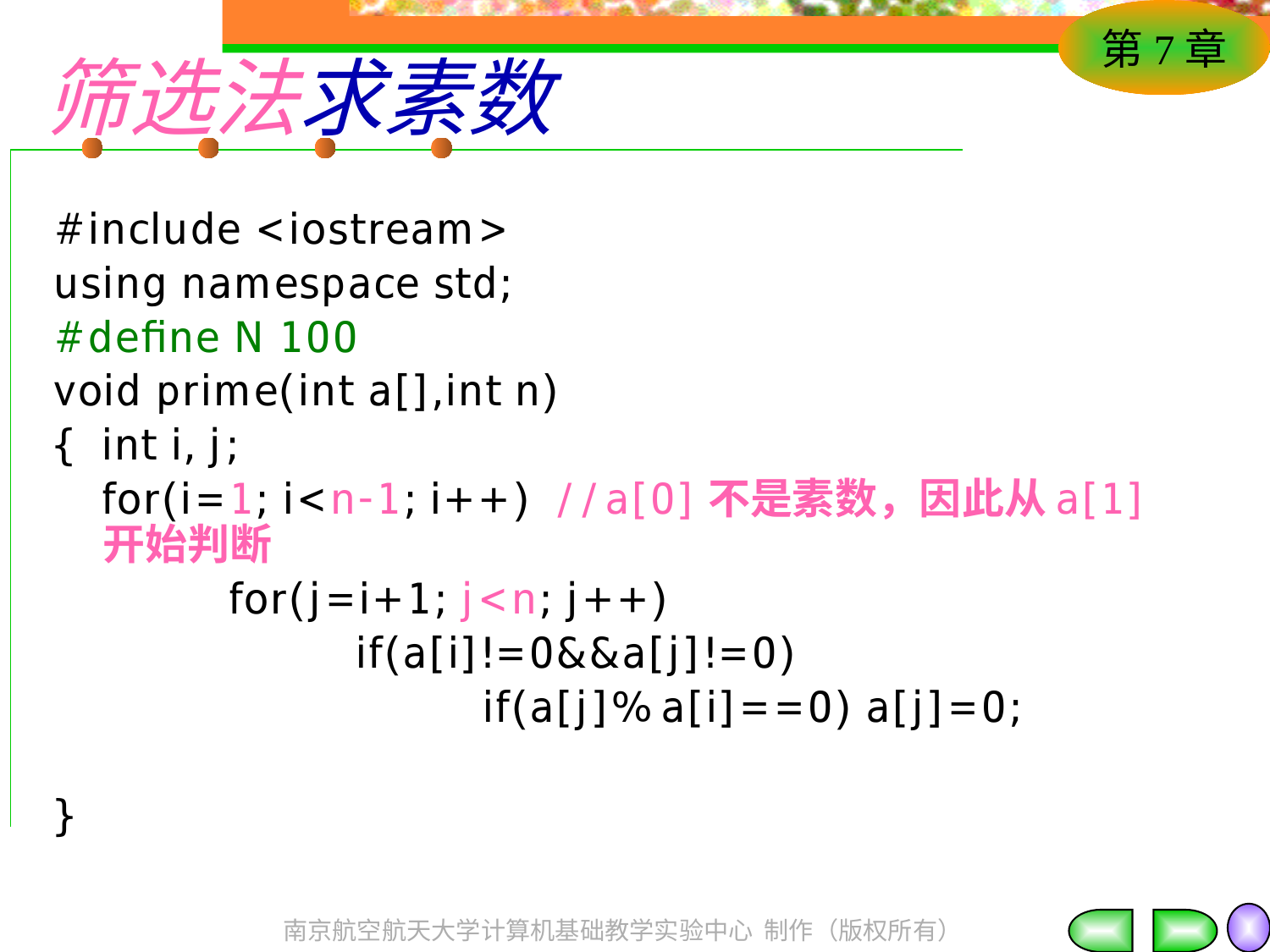

# 筛选法求素数
#include <iostream>
using namespace std;
#define N 100
void prime(int a[],int n)
{	int i, j;
	for(i=1; i<n-1; i++)  //a[0]不是素数，因此从a[1]开始判断
		for(j=i+1; j<n; j++)
			if(a[i]!=0&&a[j]!=0)
				if(a[j]%a[i]==0) a[j]=0;

}